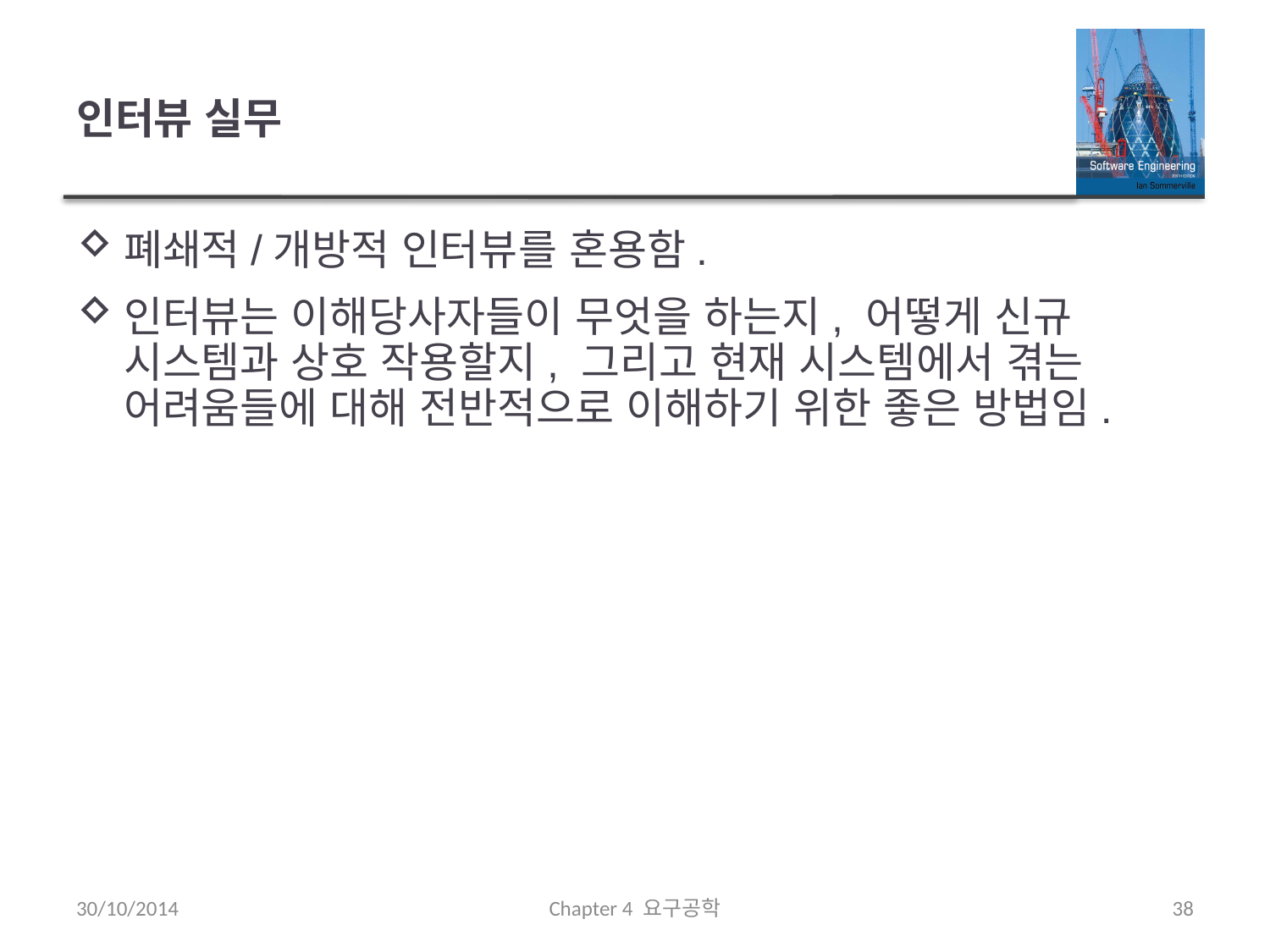

# 인터뷰 실무
폐쇄적/개방적 인터뷰를 혼용함.
인터뷰는 이해당사자들이 무엇을 하는지, 어떻게 신규 시스템과 상호 작용할지, 그리고 현재 시스템에서 겪는 어려움들에 대해 전반적으로 이해하기 위한 좋은 방법임.
30/10/2014
Chapter 4 요구공학
38